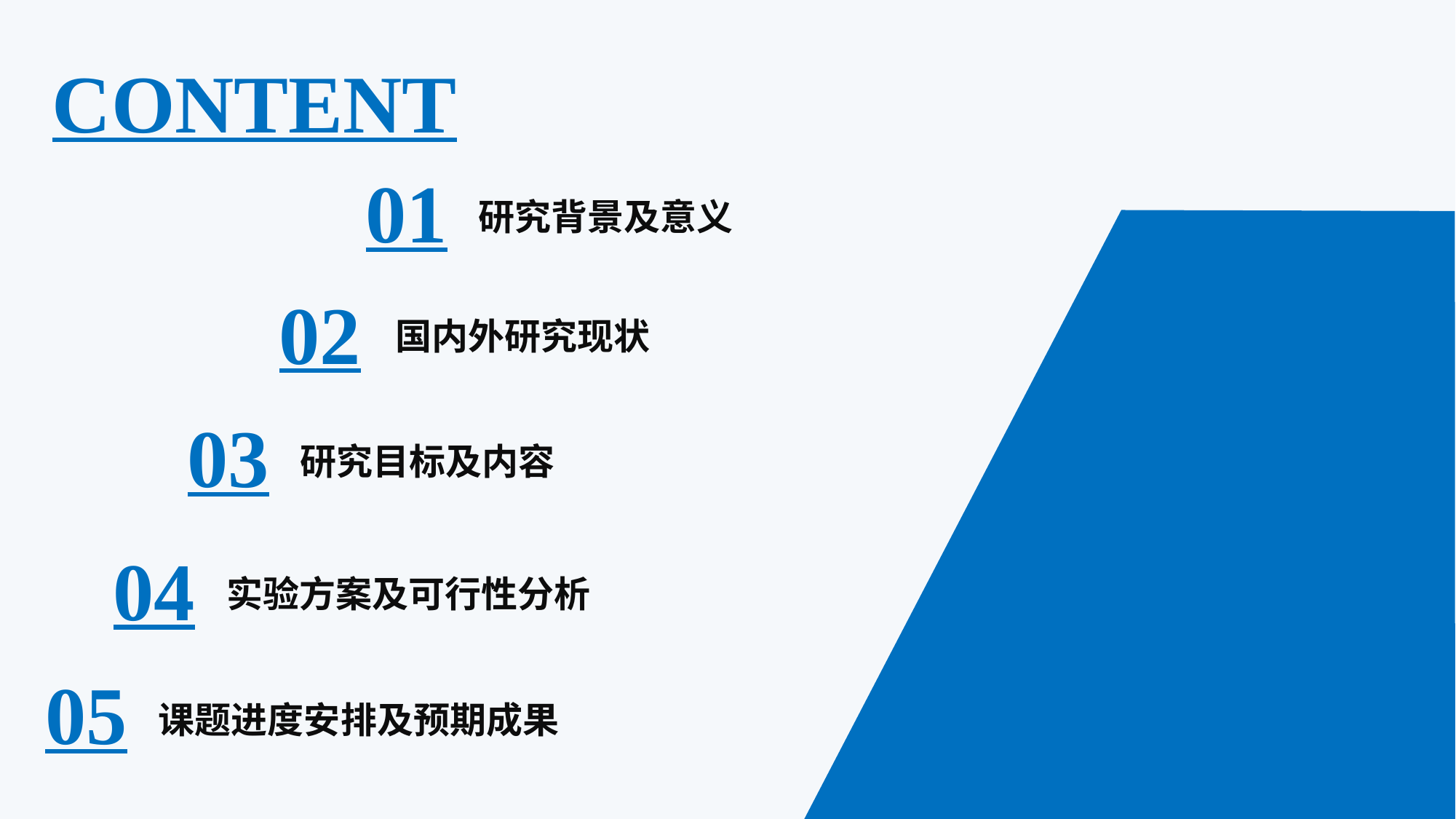

CONTENT
01
研究背景及意义

02
国内外研究现状
03
研究目标及内容
04
实验方案及可行性分析
05
课题进度安排及预期成果